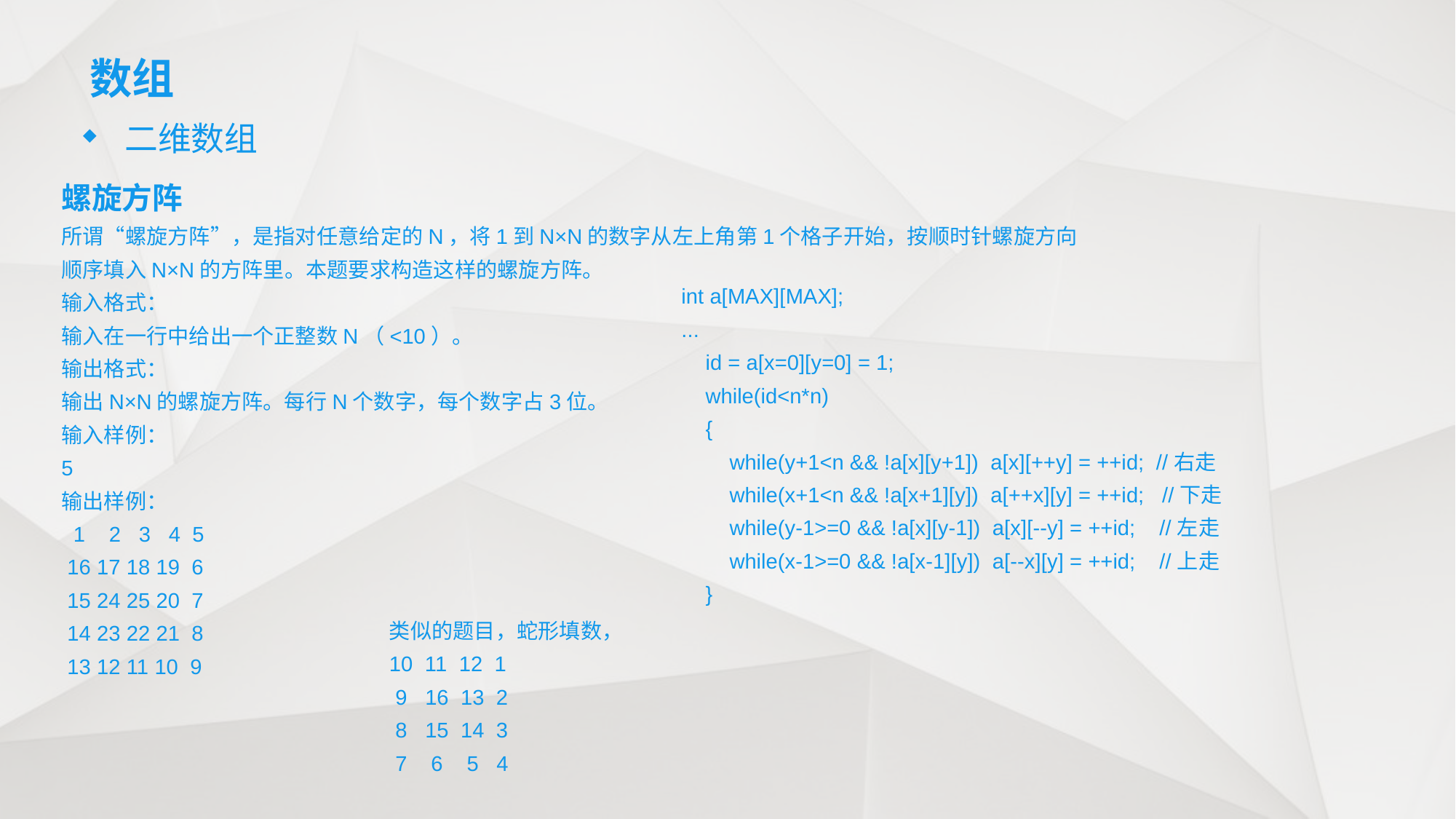

# 数组
二维数组
螺旋方阵
所谓“螺旋方阵”，是指对任意给定的N，将1到N×N的数字从左上角第1个格子开始，按顺时针螺旋方向顺序填入N×N的方阵里。本题要求构造这样的螺旋方阵。
输入格式：
输入在一行中给出一个正整数N（<10）。
输出格式：
输出N×N的螺旋方阵。每行N个数字，每个数字占3位。
输入样例：
5
输出样例：
  1    2   3   4  5
 16 17 18 19  6
 15 24 25 20  7
 14 23 22 21  8
 13 12 11 10  9
int a[MAX][MAX];
...
    id = a[x=0][y=0] = 1;
    while(id<n*n)
    {
        while(y+1<n && !a[x][y+1])  a[x][++y] = ++id;  //右走
        while(x+1<n && !a[x+1][y])  a[++x][y] = ++id;   //下走
        while(y-1>=0 && !a[x][y-1])  a[x][--y] = ++id;    //左走
        while(x-1>=0 && !a[x-1][y])  a[--x][y] = ++id;    //上走
    }

类似的题目，蛇形填数，
10  11  12  1
 9   16  13  2
 8   15  14  3
 7    6    5   4